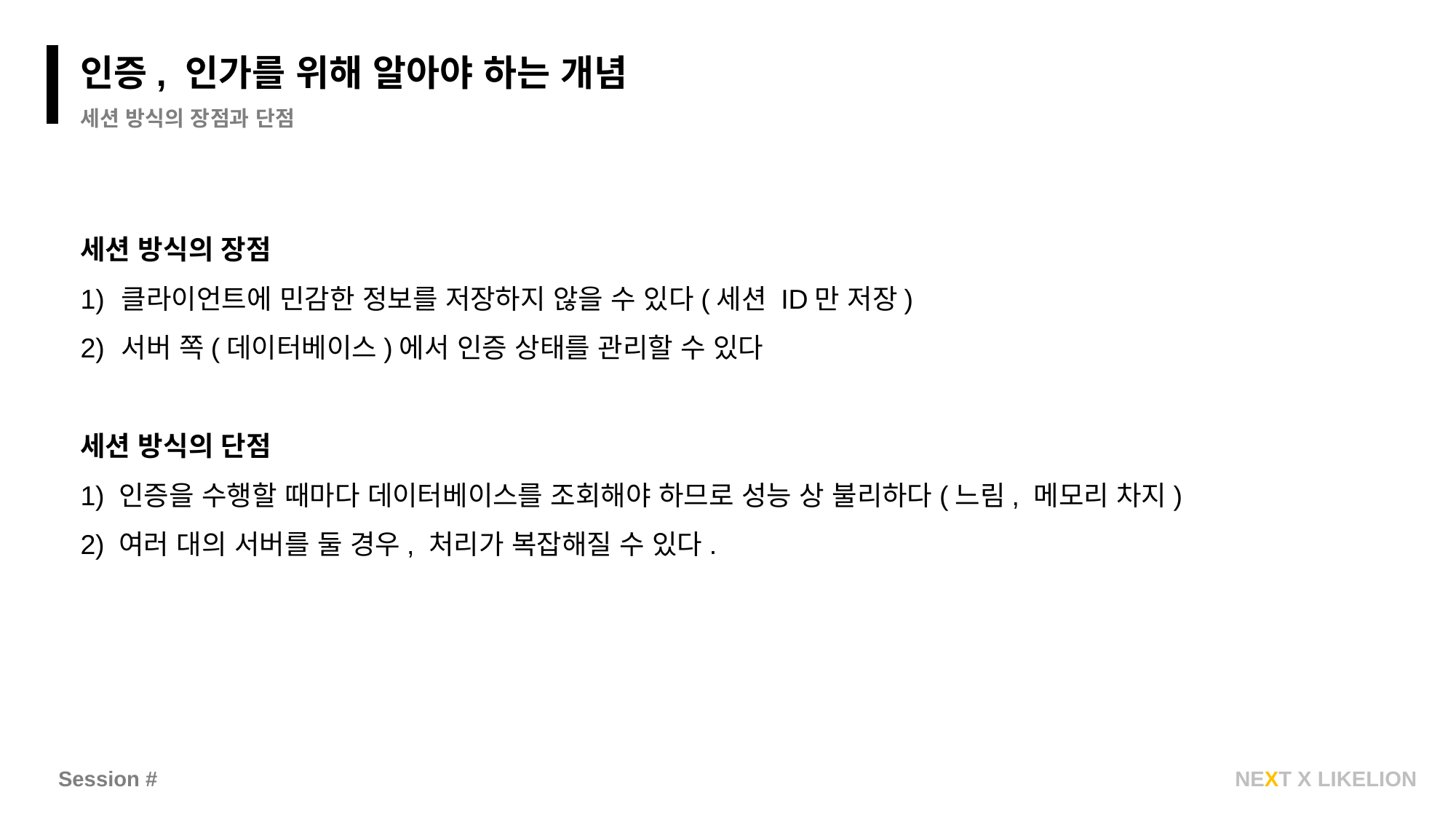

과제
인증, 인가를 위해 알아야 하는 개념

세션 방식의 장점과 단점
세션 방식의 장점
클라이언트에 민감한 정보를 저장하지 않을 수 있다(세션 ID만 저장)
서버 쪽(데이터베이스)에서 인증 상태를 관리할 수 있다

세션 방식의 단점
1) 인증을 수행할 때마다 데이터베이스를 조회해야 하므로 성능 상 불리하다(느림, 메모리 차지)
2) 여러 대의 서버를 둘 경우, 처리가 복잡해질 수 있다.

Session #
NEXT X LIKELION